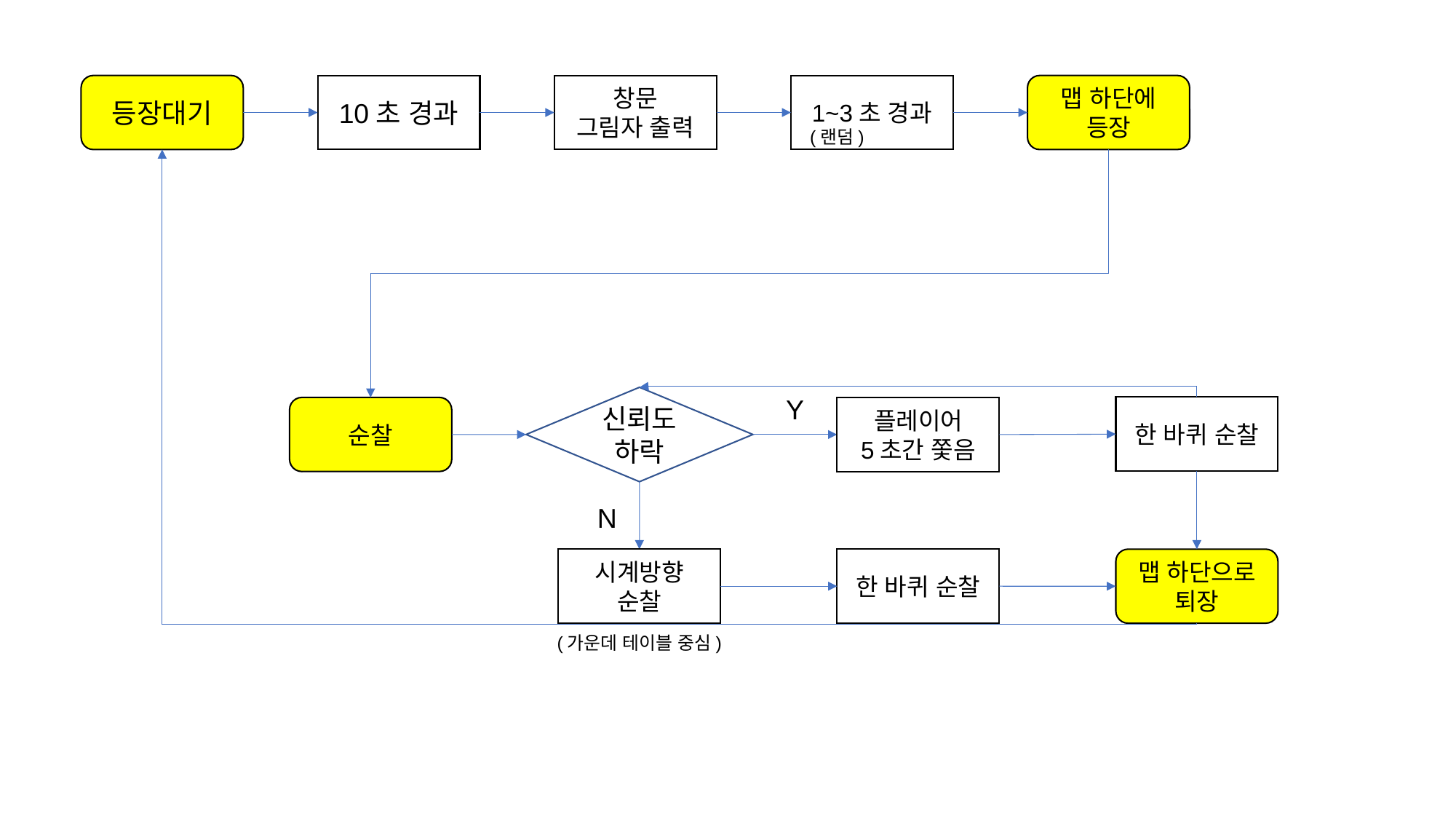

등장대기
10초 경과
창문
그림자 출력
1~3초 경과
맵 하단에
등장
(랜덤)
신뢰도 하락
Y
한 바퀴 순찰
순찰
플레이어
5초간 쫓음
N
시계방향
순찰
한 바퀴 순찰
맵 하단으로
퇴장
(가운데 테이블 중심)